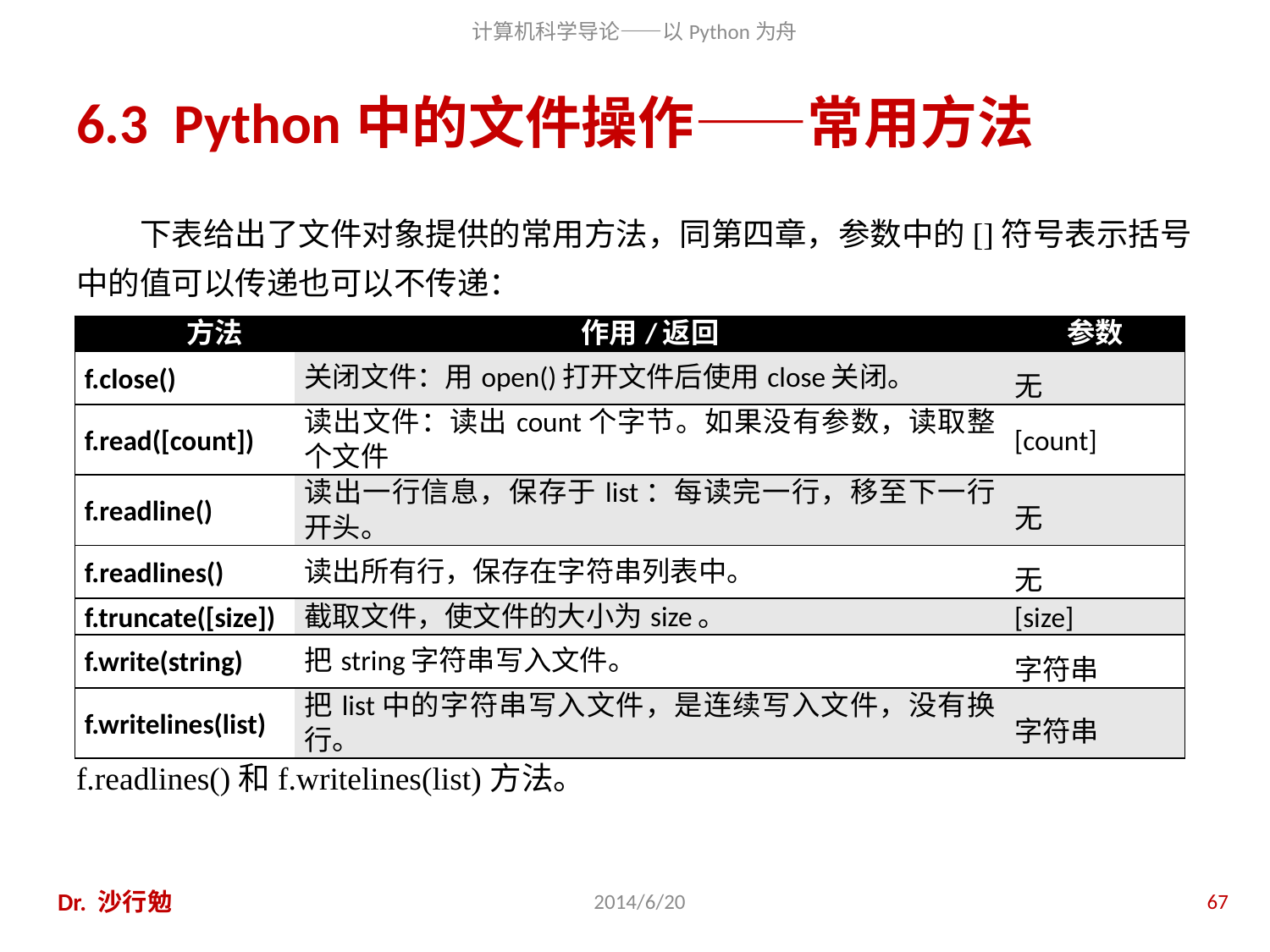

# 6.3  Python中的文件操作——常用方法
下表给出了文件对象提供的常用方法，同第四章，参数中的[]符号表示括号中的值可以传递也可以不传递：

读写操作是文件操作的最主要的操作，下面将主要讲解表中的f.readline()、f.readlines()和f.writelines(list)方法。
| 方法 | 作用/返回 | 参数 |
| --- | --- | --- |
| f.close() | 关闭文件：用open()打开文件后使用close关闭。 | 无 |
| f.read([count]) | 读出文件：读出count个字节。如果没有参数，读取整个文件 | [count] |
| f.readline() | 读出一行信息，保存于list：每读完一行，移至下一行开头。 | 无 |
| f.readlines() | 读出所有行，保存在字符串列表中。 | 无 |
| f.truncate([size]) | 截取文件，使文件的大小为size。 | [size] |
| f.write(string) | 把string字符串写入文件。 | 字符串 |
| f.writelines(list) | 把list中的字符串写入文件，是连续写入文件，没有换行。 | 字符串 |
Dr. 沙行勉
2014/6/20
67